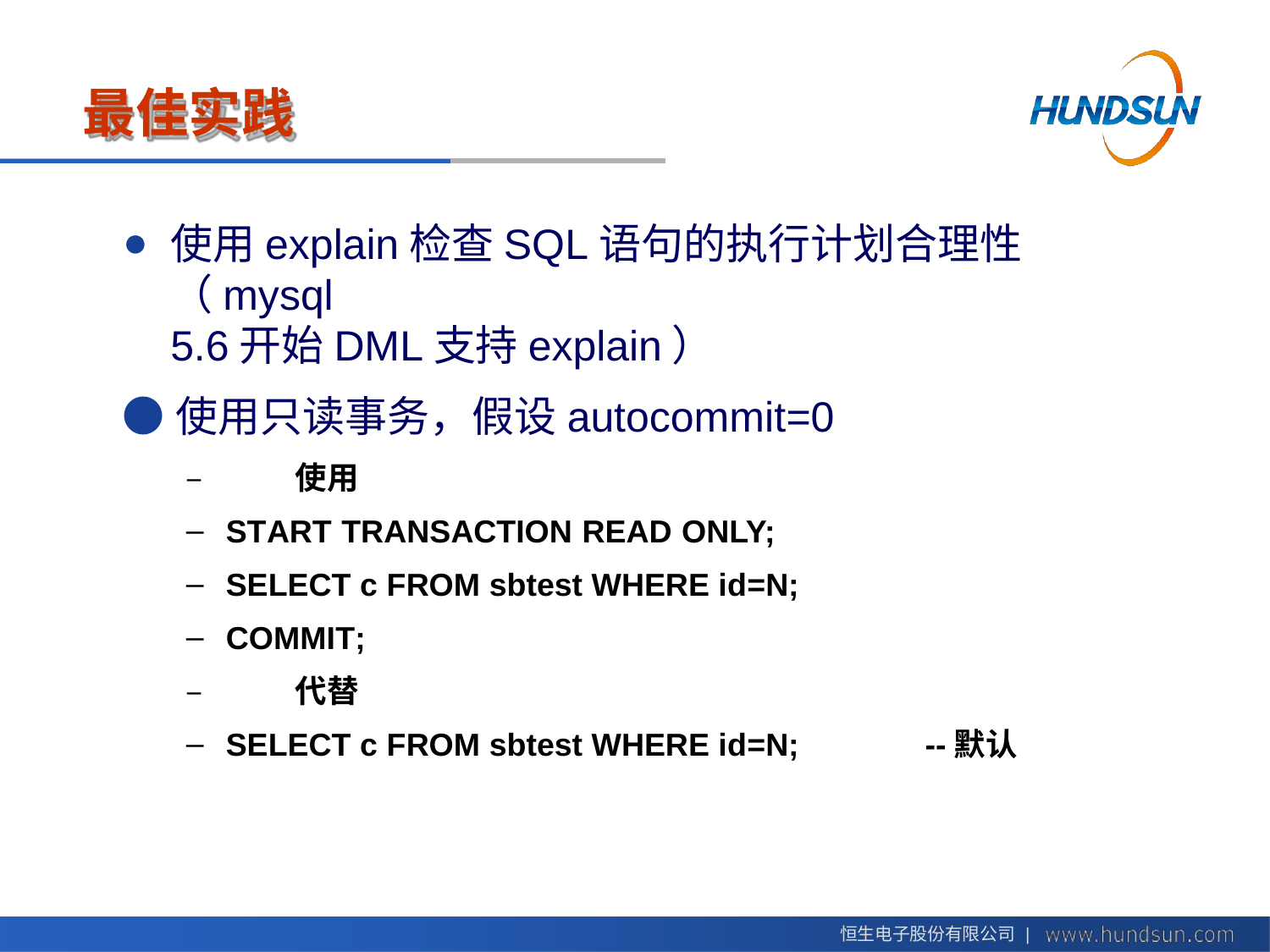

# 最佳实践
使用explain检查SQL语句的执行计划合理性（mysql
5.6开始DML支持explain）
●	使用只读事务，假设autocommit=0
–	使用
START TRANSACTION READ ONLY;
SELECT c FROM sbtest WHERE id=N;
COMMIT;
–	代替
SELECT c FROM sbtest WHERE id=N;	--默认
恒生电子股份有限公司 |